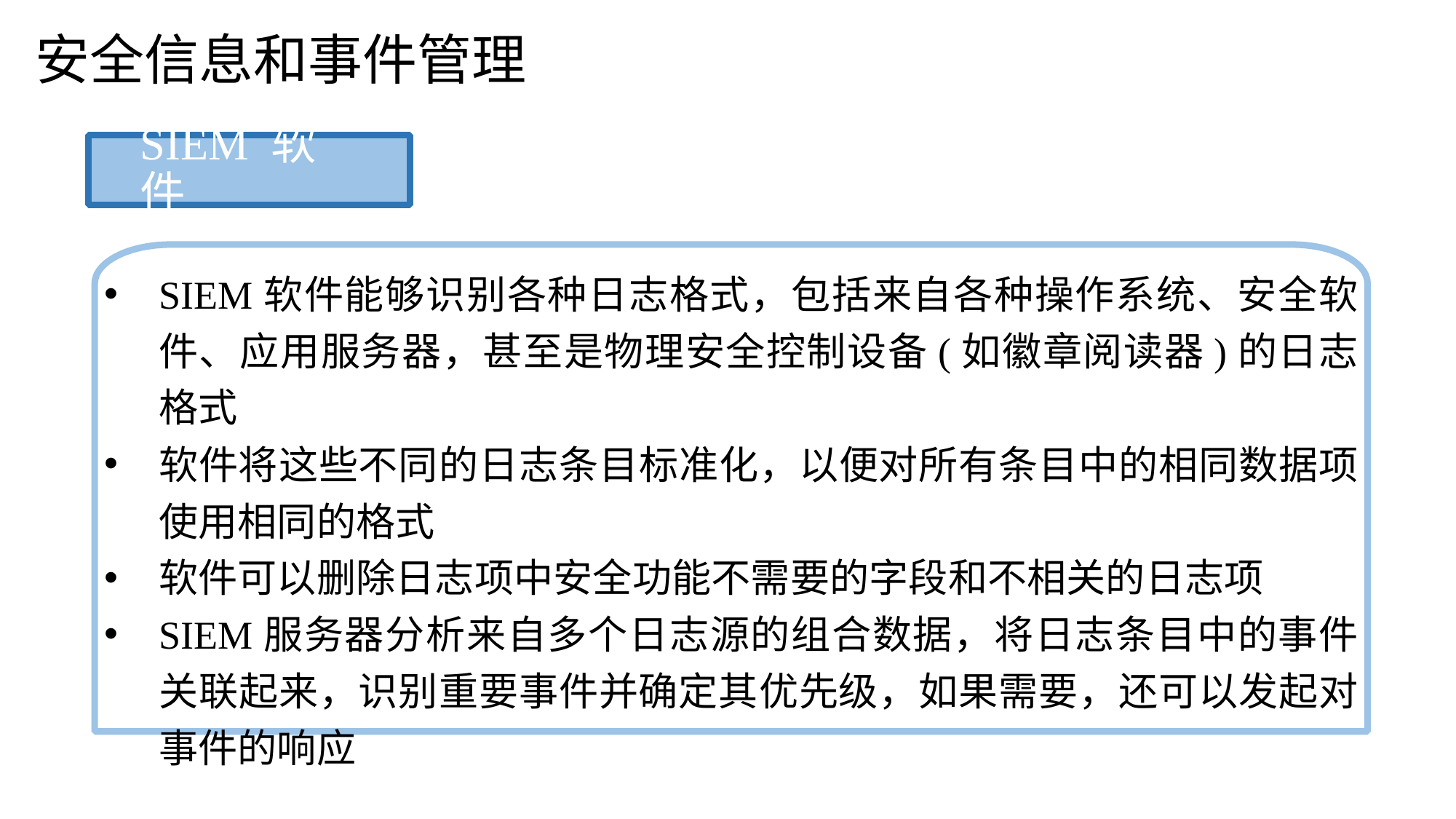

安全信息和事件管理

SIEM 软件
SIEM软件能够识别各种日志格式，包括来自各种操作系统、安全软件、应用服务器，甚至是物理安全控制设备(如徽章阅读器)的日志格式
软件将这些不同的日志条目标准化，以便对所有条目中的相同数据项使用相同的格式
软件可以删除日志项中安全功能不需要的字段和不相关的日志项
SIEM服务器分析来自多个日志源的组合数据，将日志条目中的事件关联起来，识别重要事件并确定其优先级，如果需要，还可以发起对事件的响应